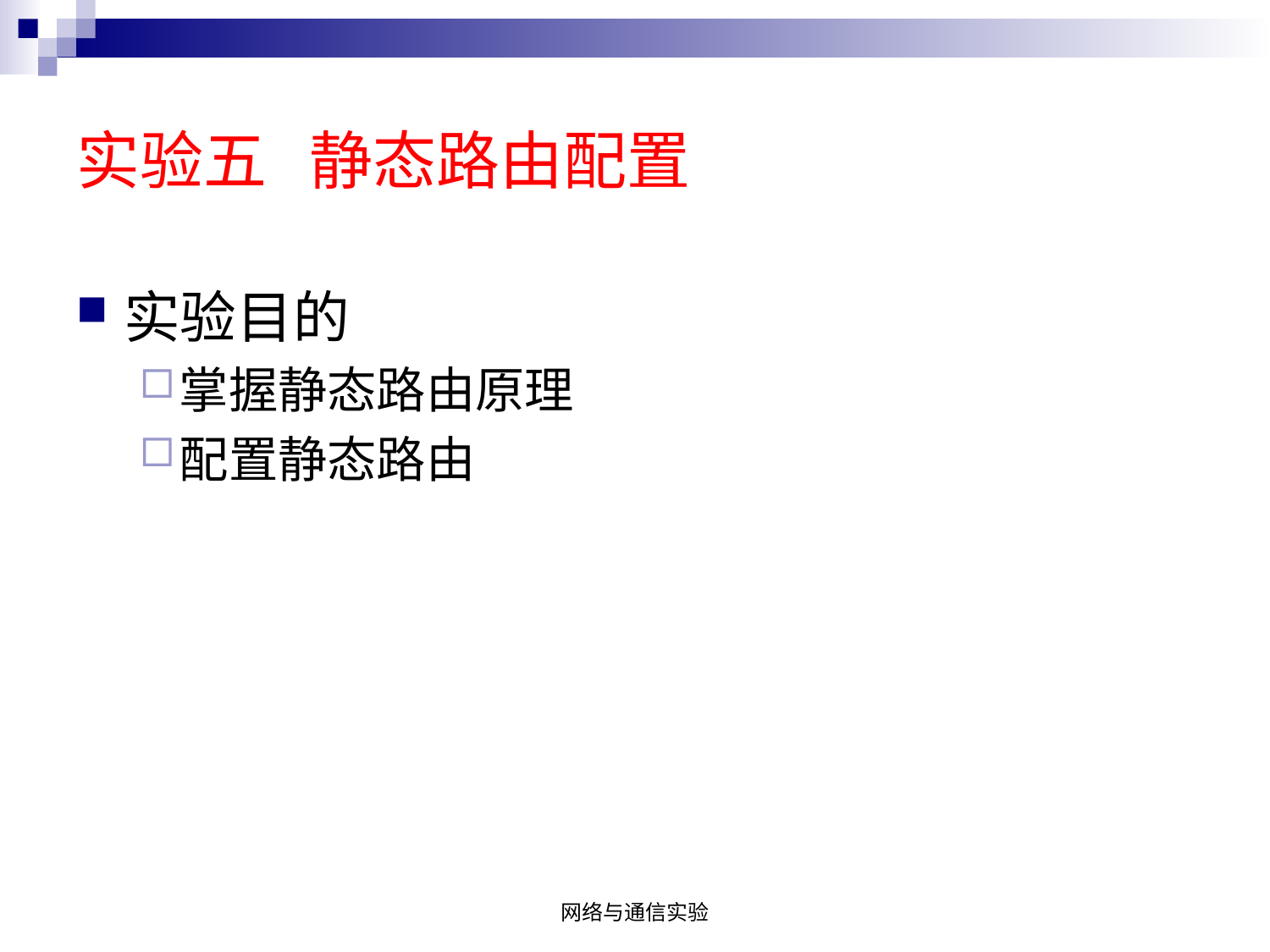

# 实验五   静态路由配置
实验目的
掌握静态路由原理
配置静态路由

网络与通信实验